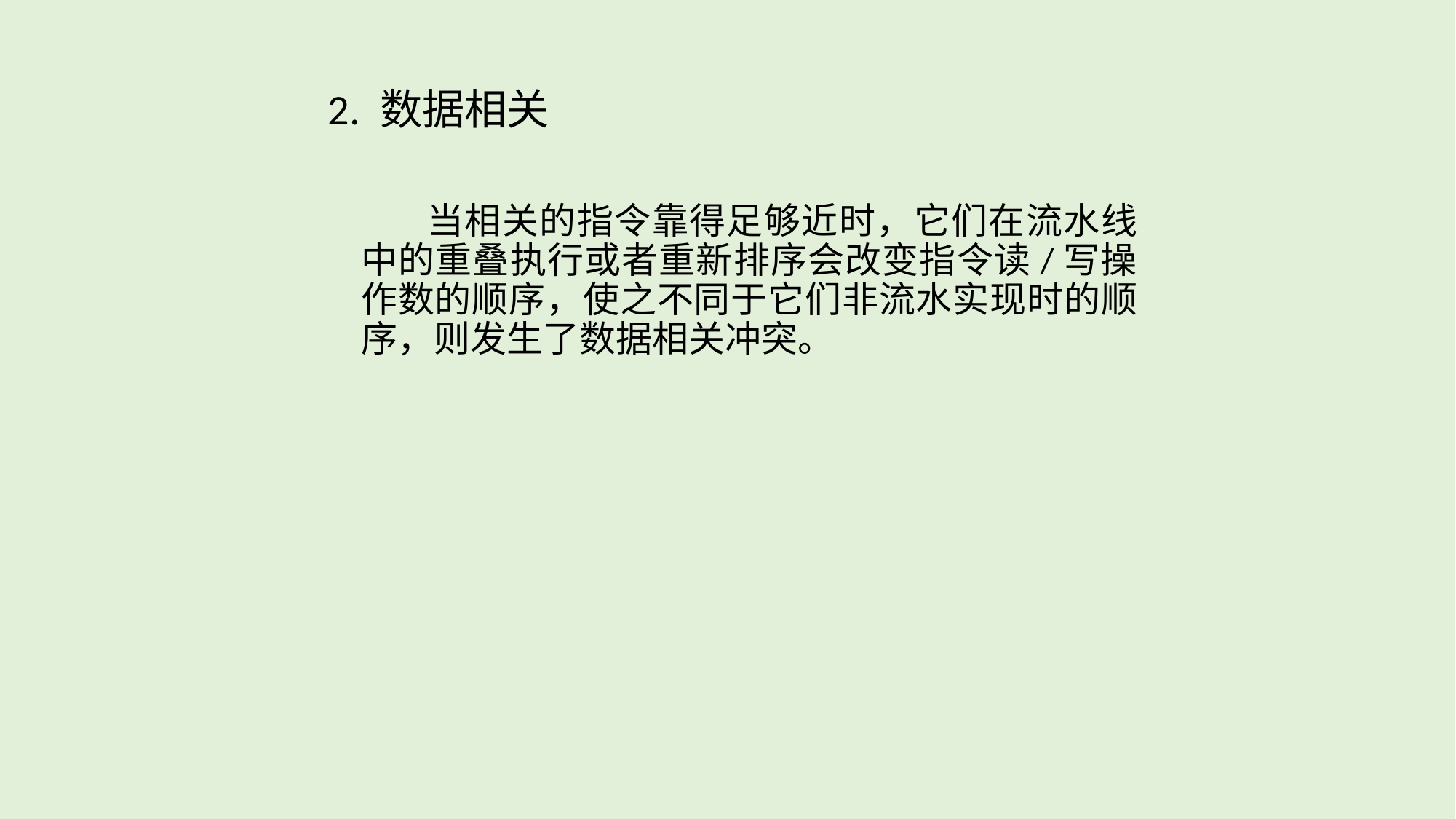

2. 数据相关

            当相关的指令靠得足够近时，它们在流水线中的重叠执行或者重新排序会改变指令读/写操作数的顺序，使之不同于它们非流水实现时的顺序，则发生了数据相关冲突。